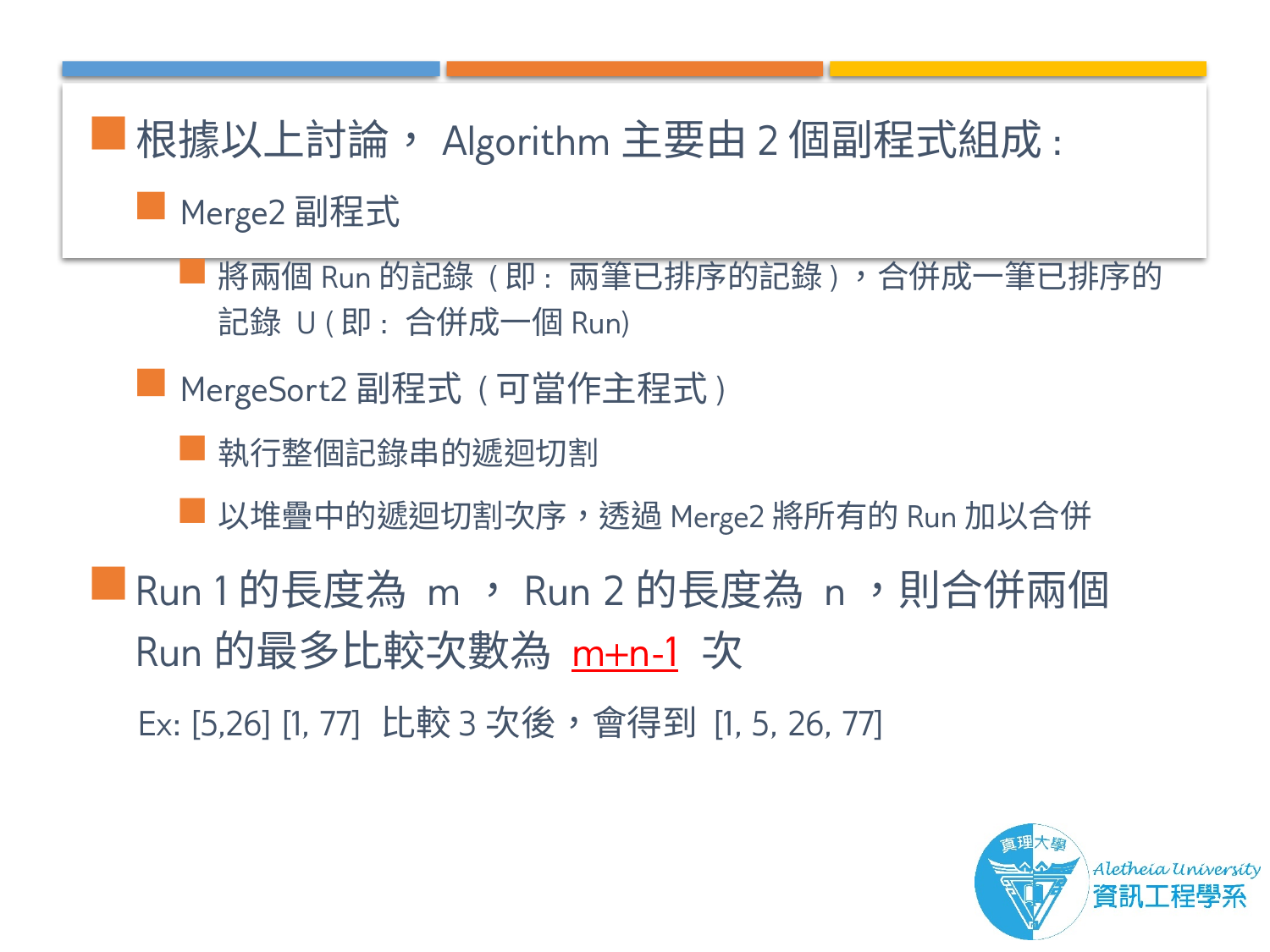

根據以上討論，Algorithm主要由2個副程式組成:
Merge2副程式
將兩個Run的記錄 (即: 兩筆已排序的記錄)，合併成一筆已排序的記錄 U (即: 合併成一個Run)
MergeSort2副程式 (可當作主程式)
執行整個記錄串的遞迴切割
以堆疊中的遞迴切割次序，透過Merge2將所有的Run加以合併
Run 1的長度為 m，Run 2的長度為 n，則合併兩個Run的最多比較次數為 m+n-1 次
Ex: [5,26] [1, 77] 比較3次後，會得到 [1, 5, 26, 77]